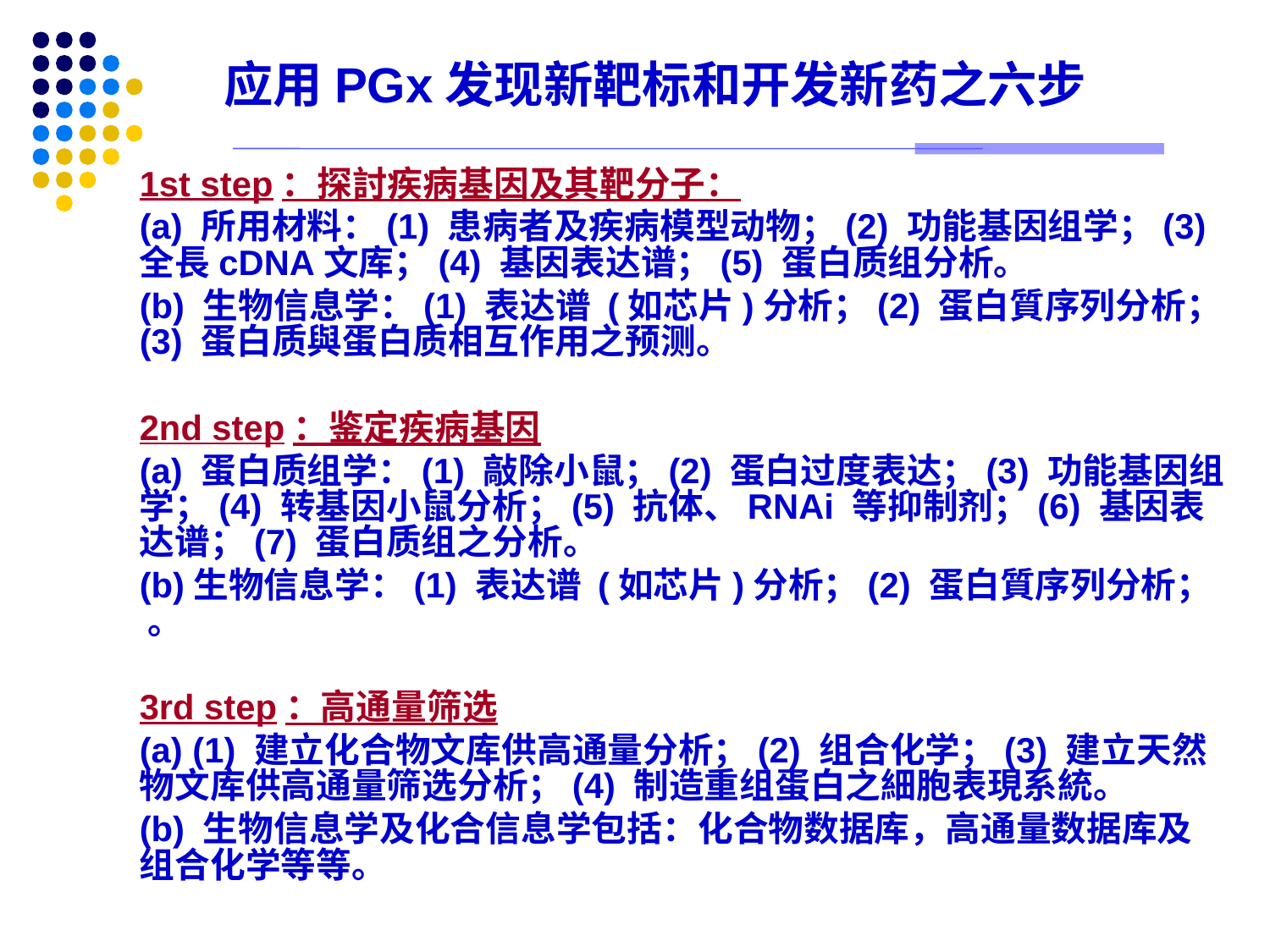

应用PGx发现新靶标和开发新药之六步
1st step：探討疾病基因及其靶分子：
(a) 所用材料：(1) 患病者及疾病模型动物；(2) 功能基因组学；(3) 全長cDNA文库；(4) 基因表达谱；(5) 蛋白质组分析。
(b) 生物信息学：(1) 表达谱 (如芯片)分析；(2) 蛋白質序列分析；(3) 蛋白质與蛋白质相互作用之预测。

2nd step：鉴定疾病基因
(a) 蛋白质组学：(1) 敲除小鼠；(2) 蛋白过度表达；(3) 功能基因组学；(4) 转基因小鼠分析；(5) 抗体、RNAi 等抑制剂；(6) 基因表达谱；(7) 蛋白质组之分析。
(b)生物信息学：(1) 表达谱 (如芯片)分析；(2) 蛋白質序列分析； 。

3rd step：高通量筛选
(a) (1) 建立化合物文库供高通量分析；(2) 组合化学；(3) 建立天然物文库供高通量筛选分析；(4) 制造重组蛋白之細胞表現系統。
(b) 生物信息学及化合信息学包括：化合物数据库，高通量数据库及组合化学等等。